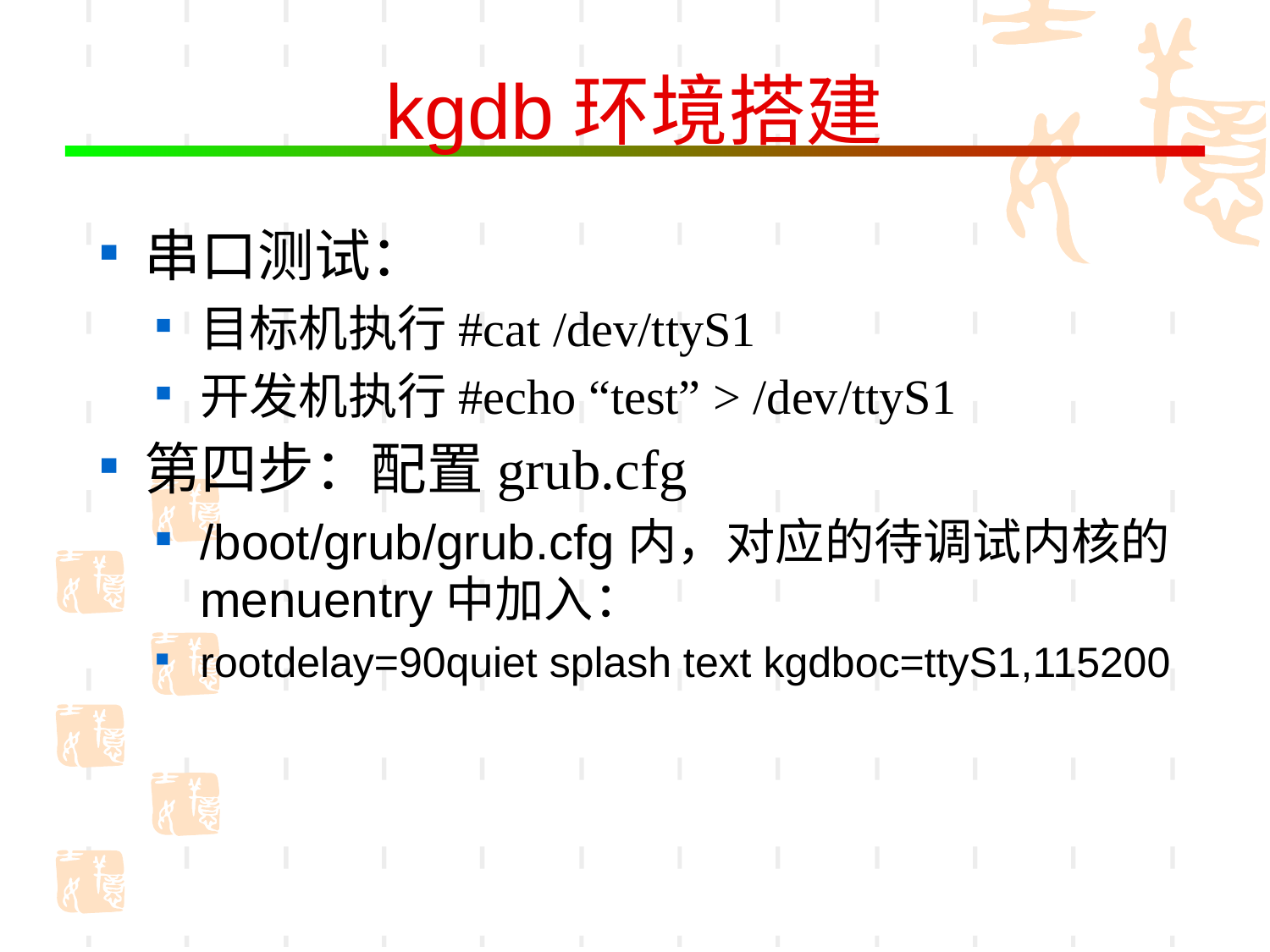

# kgdb环境搭建
串口测试：
目标机执行#cat /dev/ttyS1
开发机执行#echo “test” > /dev/ttyS1
第四步：配置grub.cfg
/boot/grub/grub.cfg内，对应的待调试内核的menuentry中加入：
rootdelay=90quiet splash text kgdboc=ttyS1,115200